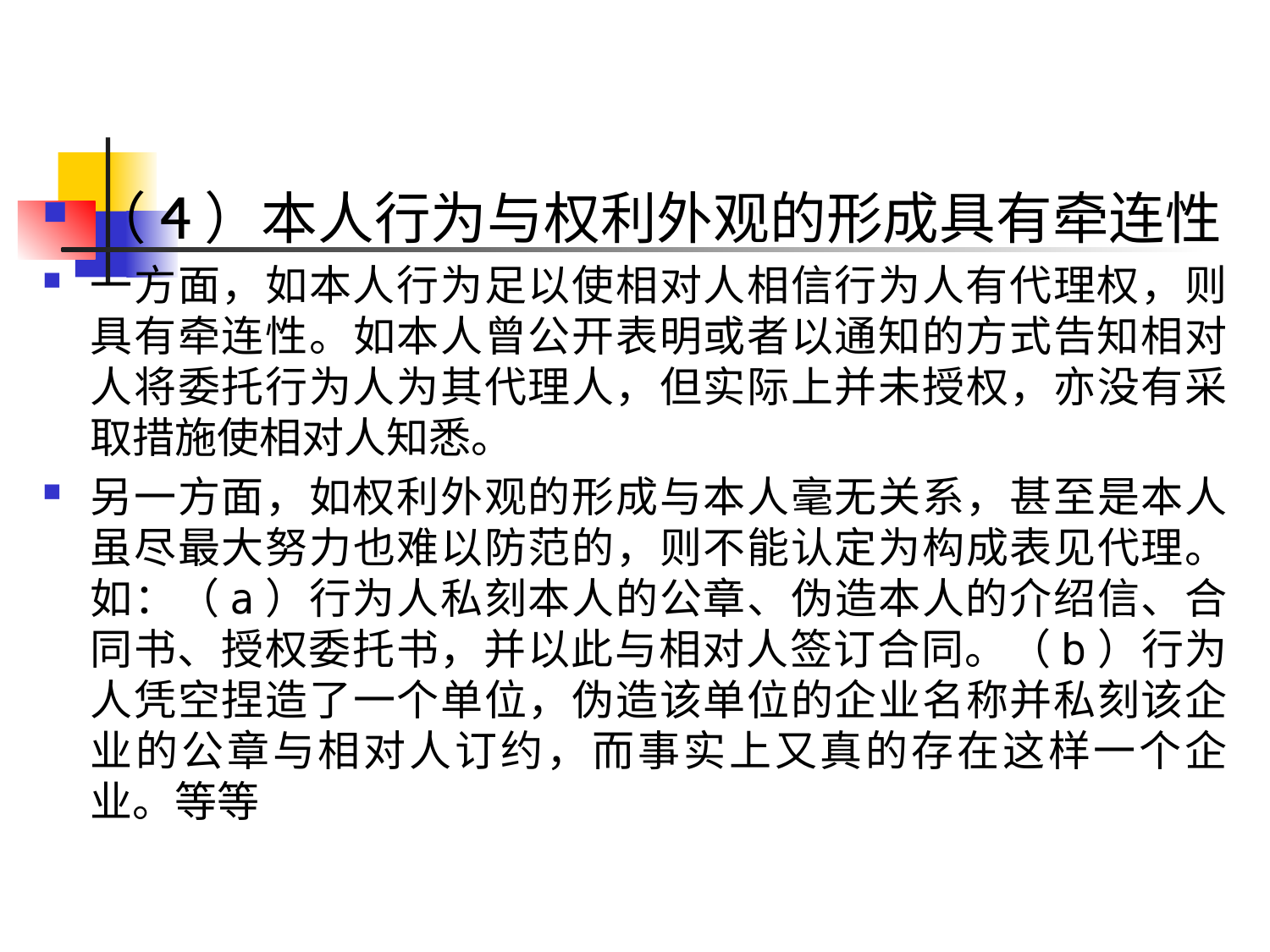

（4）本人行为与权利外观的形成具有牵连性
一方面，如本人行为足以使相对人相信行为人有代理权，则具有牵连性。如本人曾公开表明或者以通知的方式告知相对人将委托行为人为其代理人，但实际上并未授权，亦没有采取措施使相对人知悉。
另一方面，如权利外观的形成与本人毫无关系，甚至是本人虽尽最大努力也难以防范的，则不能认定为构成表见代理。如：（a）行为人私刻本人的公章、伪造本人的介绍信、合同书、授权委托书，并以此与相对人签订合同。（b）行为人凭空捏造了一个单位，伪造该单位的企业名称并私刻该企业的公章与相对人订约，而事实上又真的存在这样一个企业。等等